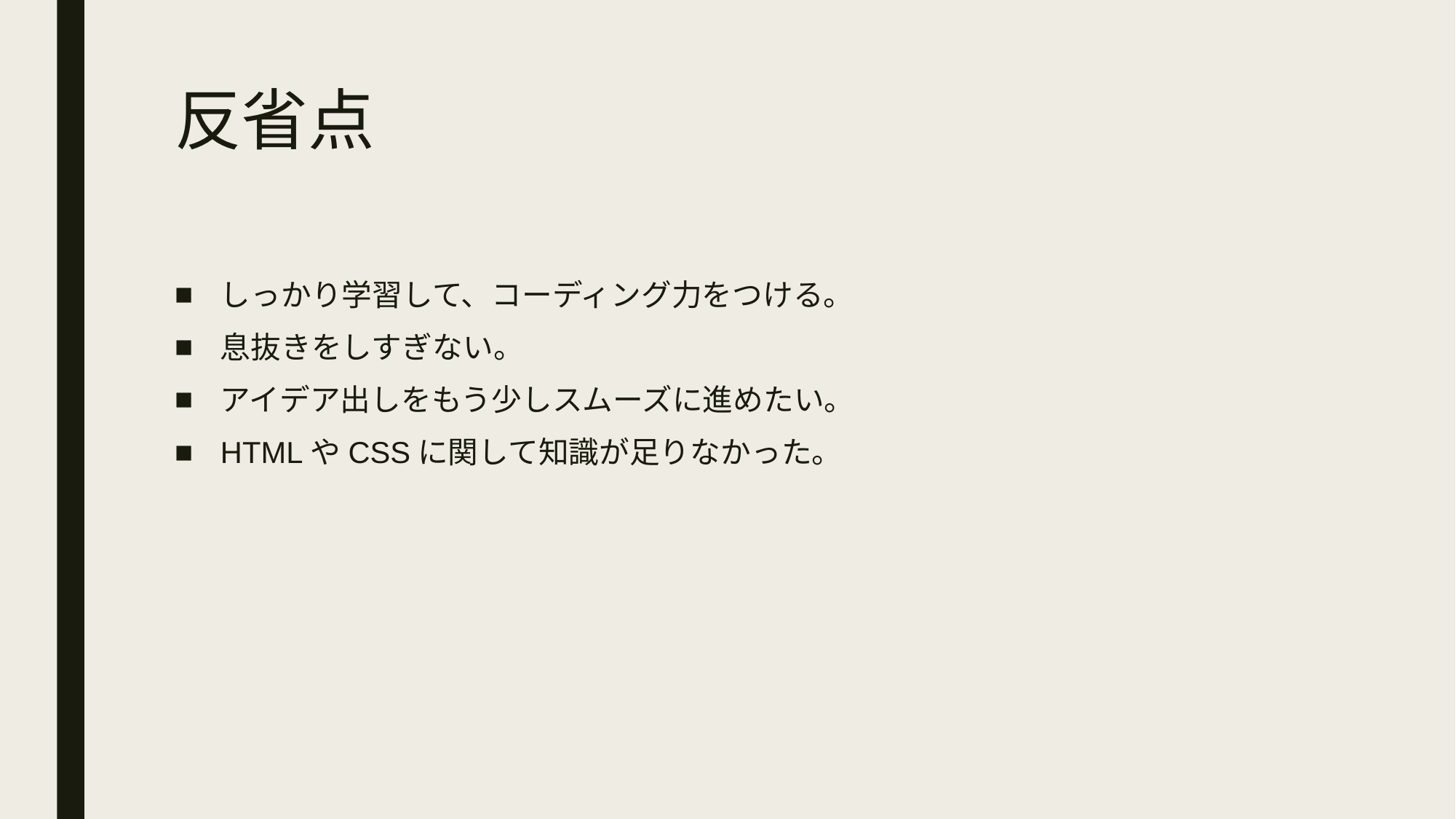

# 反省点
しっかり学習して、コーディング力をつける。
息抜きをしすぎない。
アイデア出しをもう少しスムーズに進めたい。
HTMLやCSSに関して知識が足りなかった。